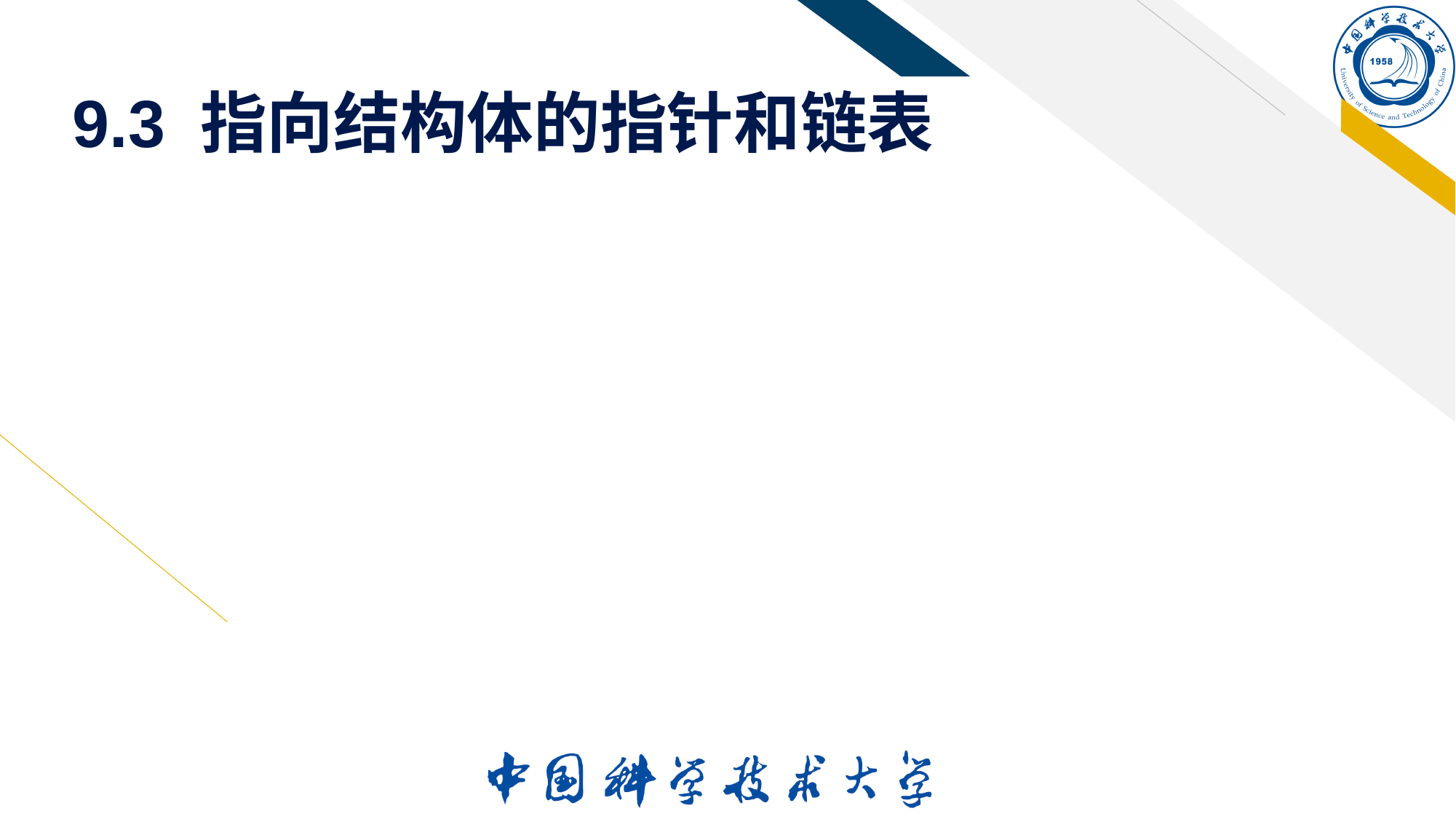

# 9.3 指向结构体的指针和链表
2. 指向结构体的指针用法
与指向其他基本类型数组的指针用法类似
注意相关运算符的结合方向和优先级
举例：
struct student stu[10], *p=stu;
++p->num; /* 同++(p->num); */
p++->num; /* 同(p++)->num; */
(++p)->num;
(p++)->num;